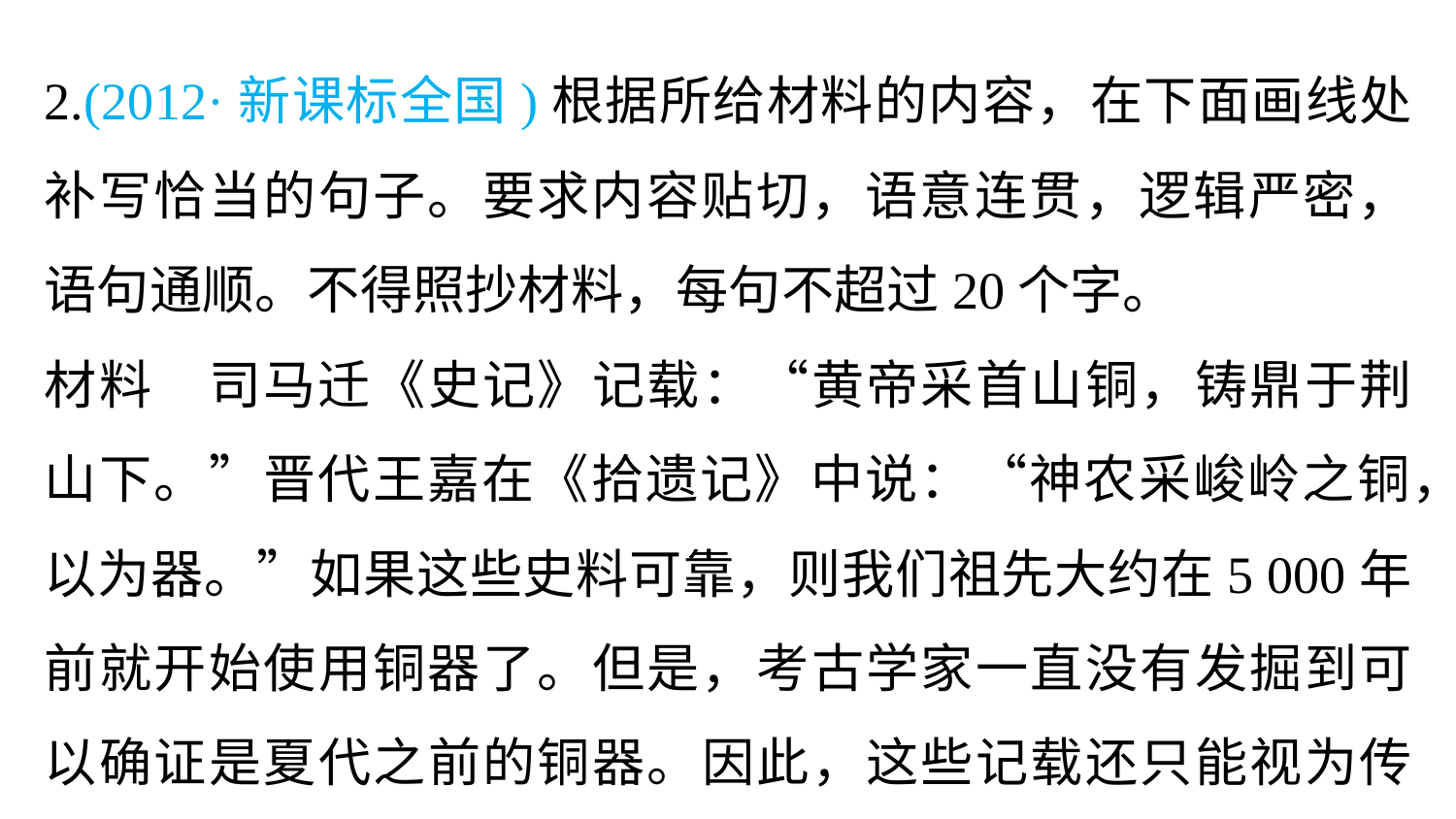

2.(2012·新课标全国)根据所给材料的内容，在下面画线处补写恰当的句子。要求内容贴切，语意连贯，逻辑严密，语句通顺。不得照抄材料，每句不超过20个字。
材料　司马迁《史记》记载：“黄帝采首山铜，铸鼎于荆山下。”晋代王嘉在《拾遗记》中说：“神农采峻岭之铜，以为器。”如果这些史料可靠，则我们祖先大约在5 000年前就开始使用铜器了。但是，考古学家一直没有发掘到可以确证是夏代之前的铜器。因此，这些记载还只能视为传说。